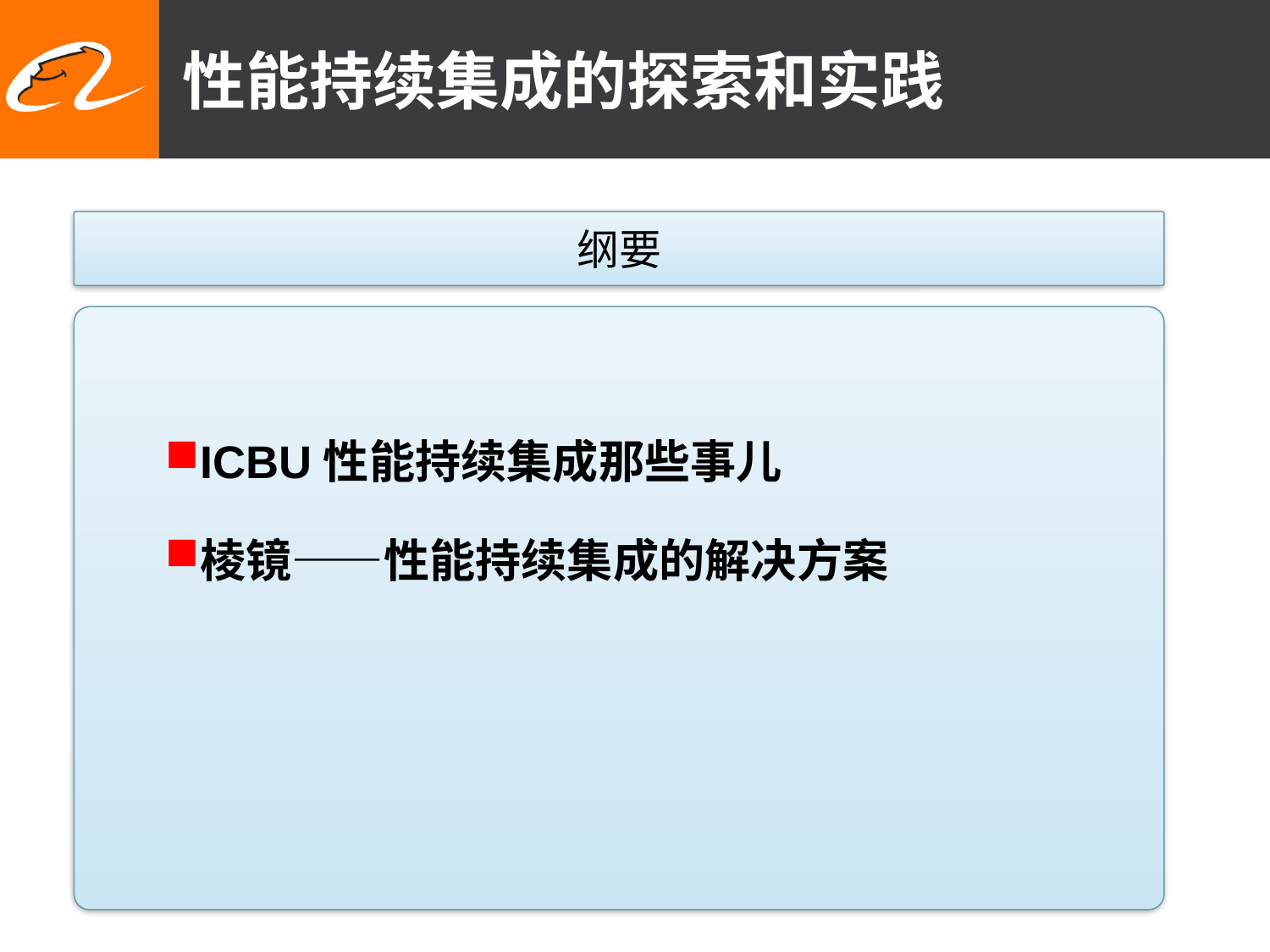

# 性能持续集成的探索和实践
纲要

ICBU性能持续集成那些事儿
棱镜——性能持续集成的解决方案